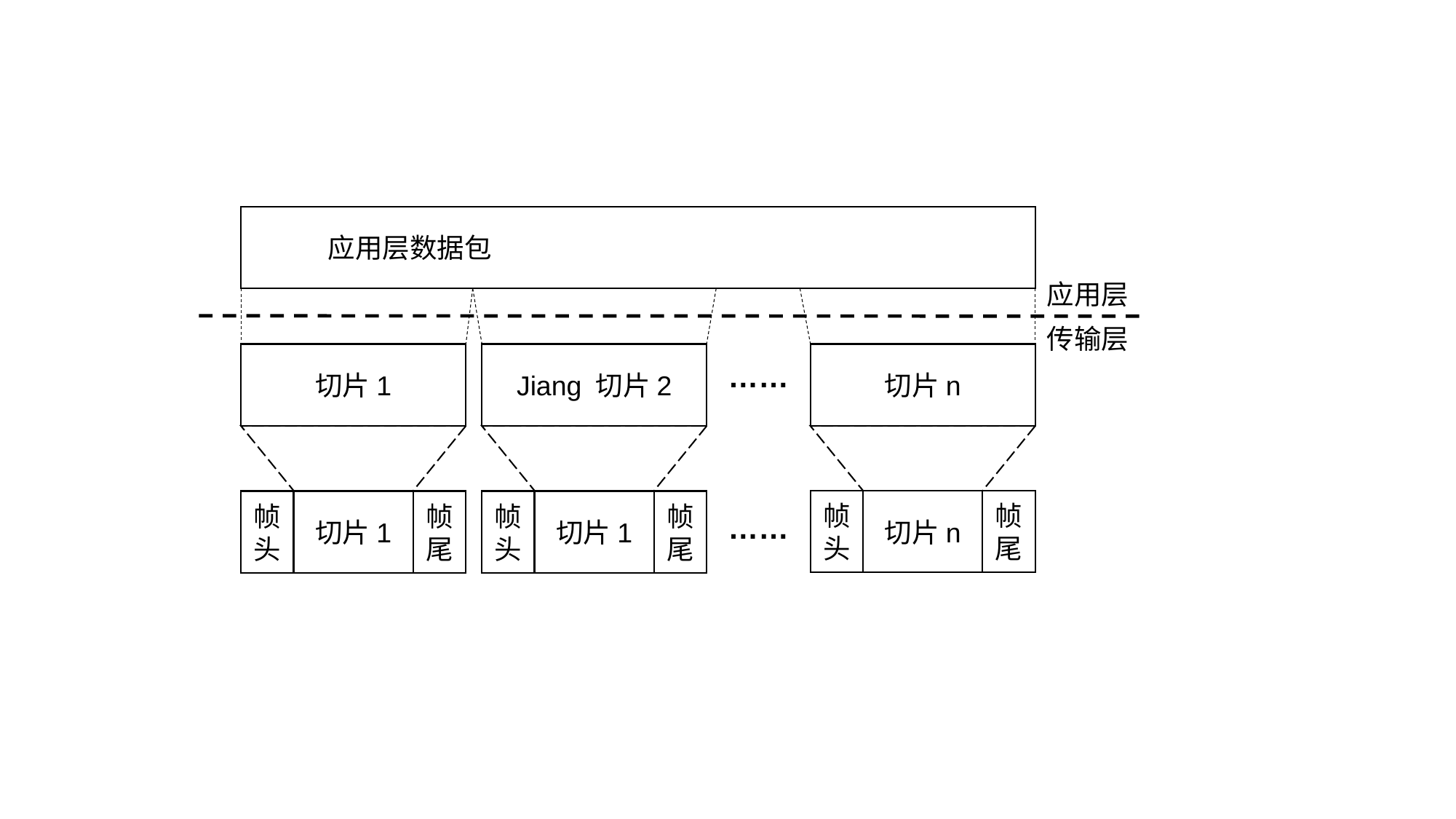

应用层数据包
应用层
传输层
切片1
Jiang 切片2
切片n
……

帧头
切片n
帧尾
帧头
切片1
帧尾
帧头
切片1
帧尾
……